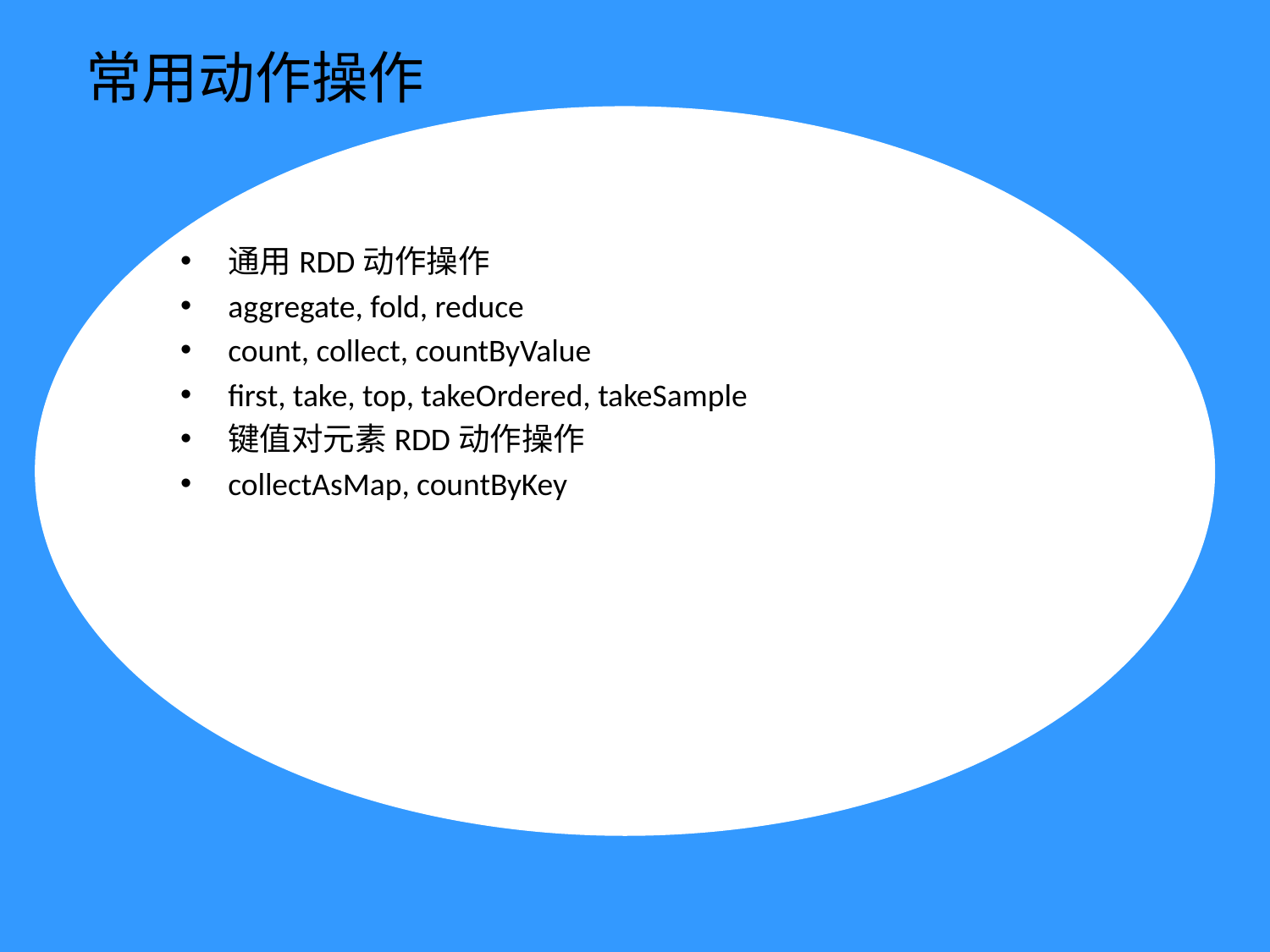

# 常用动作操作
通用RDD动作操作
aggregate, fold, reduce
count, collect, countByValue
first, take, top, takeOrdered, takeSample
键值对元素RDD动作操作
collectAsMap, countByKey